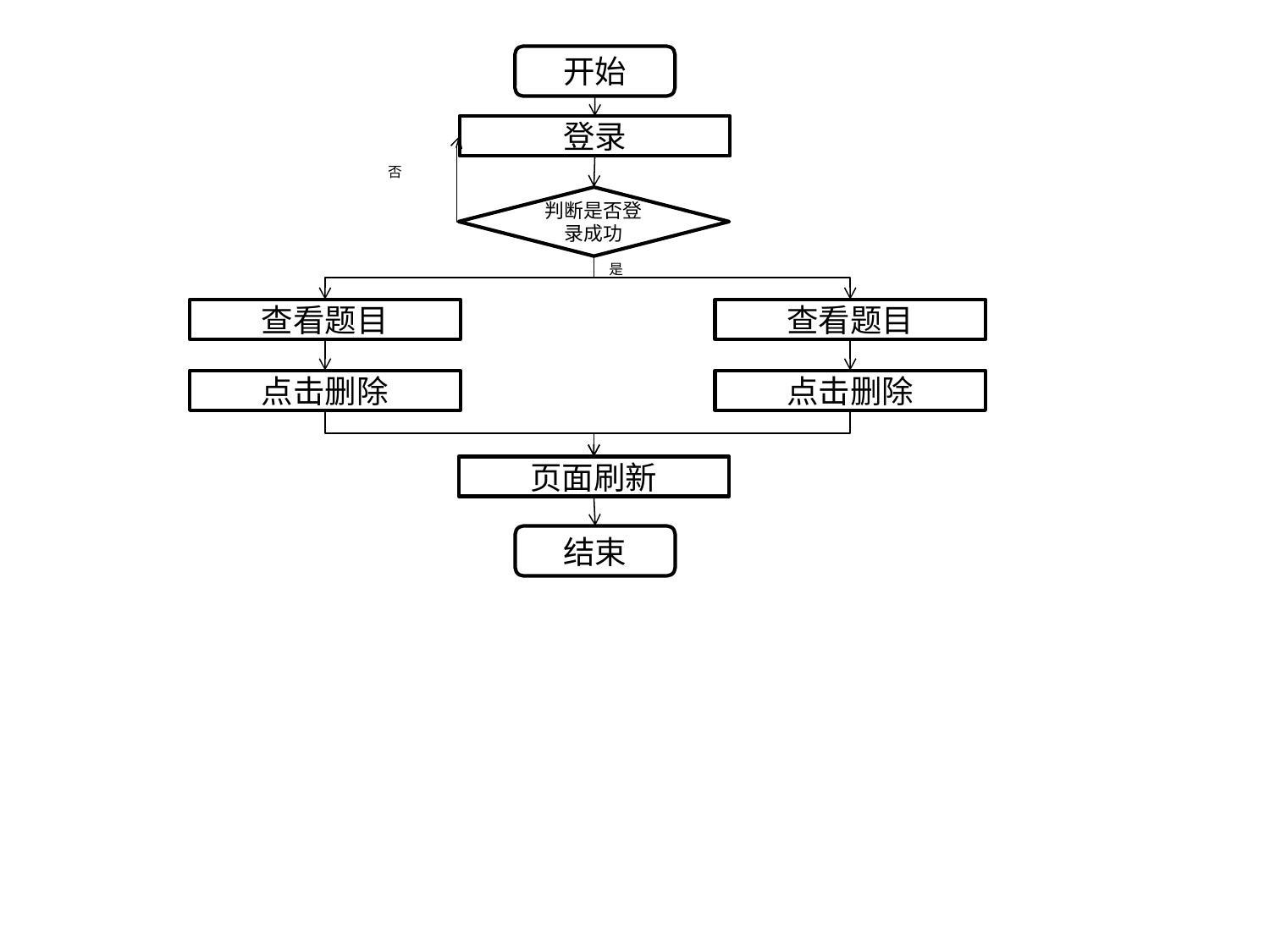

开始
登录
否
判断是否登录成功
是
查看题目
查看题目
点击删除
点击删除
页面刷新
结束